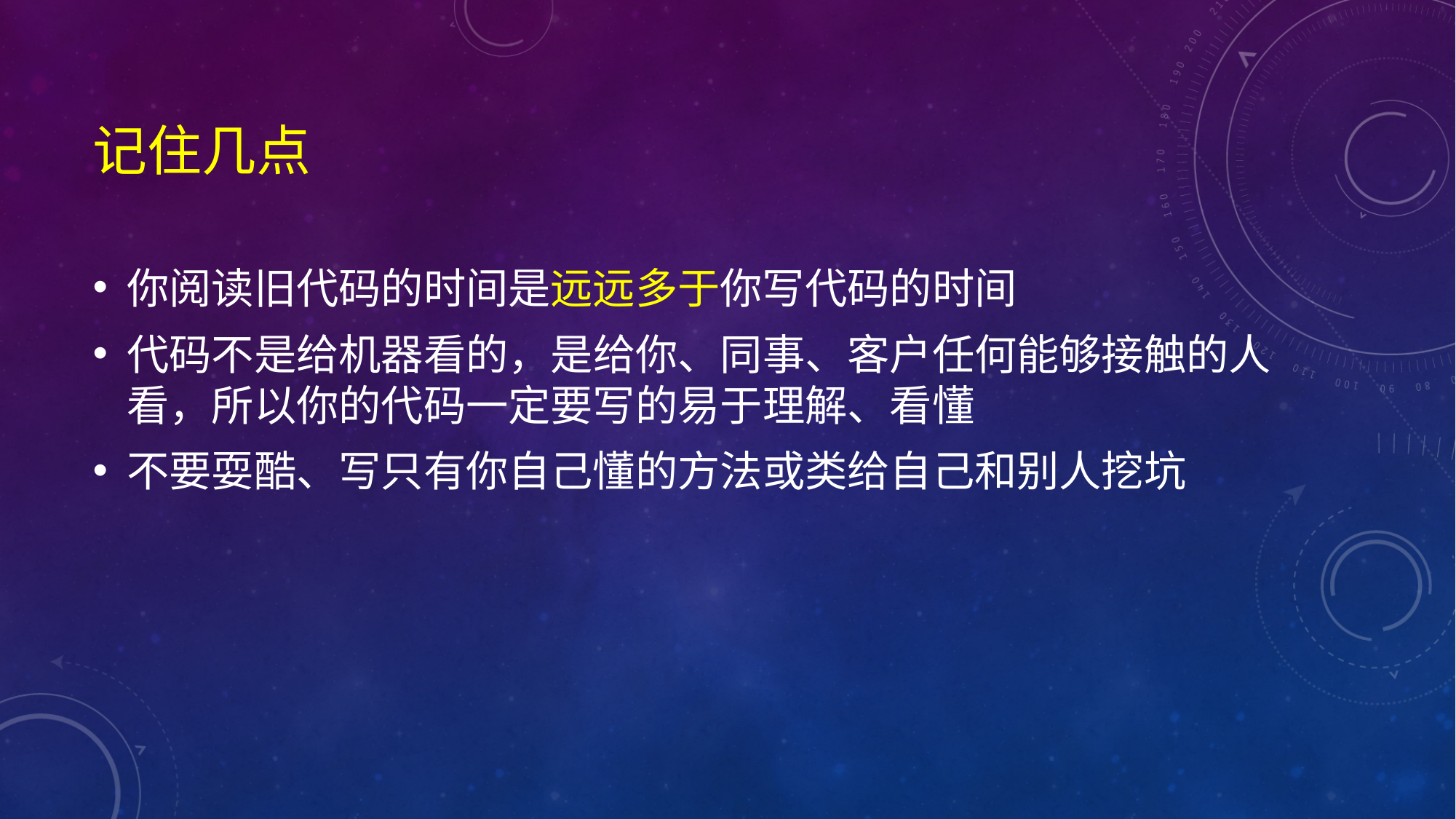

# 记住几点
你阅读旧代码的时间是远远多于你写代码的时间
代码不是给机器看的，是给你、同事、客户任何能够接触的人看，所以你的代码一定要写的易于理解、看懂
不要耍酷、写只有你自己懂的方法或类给自己和别人挖坑